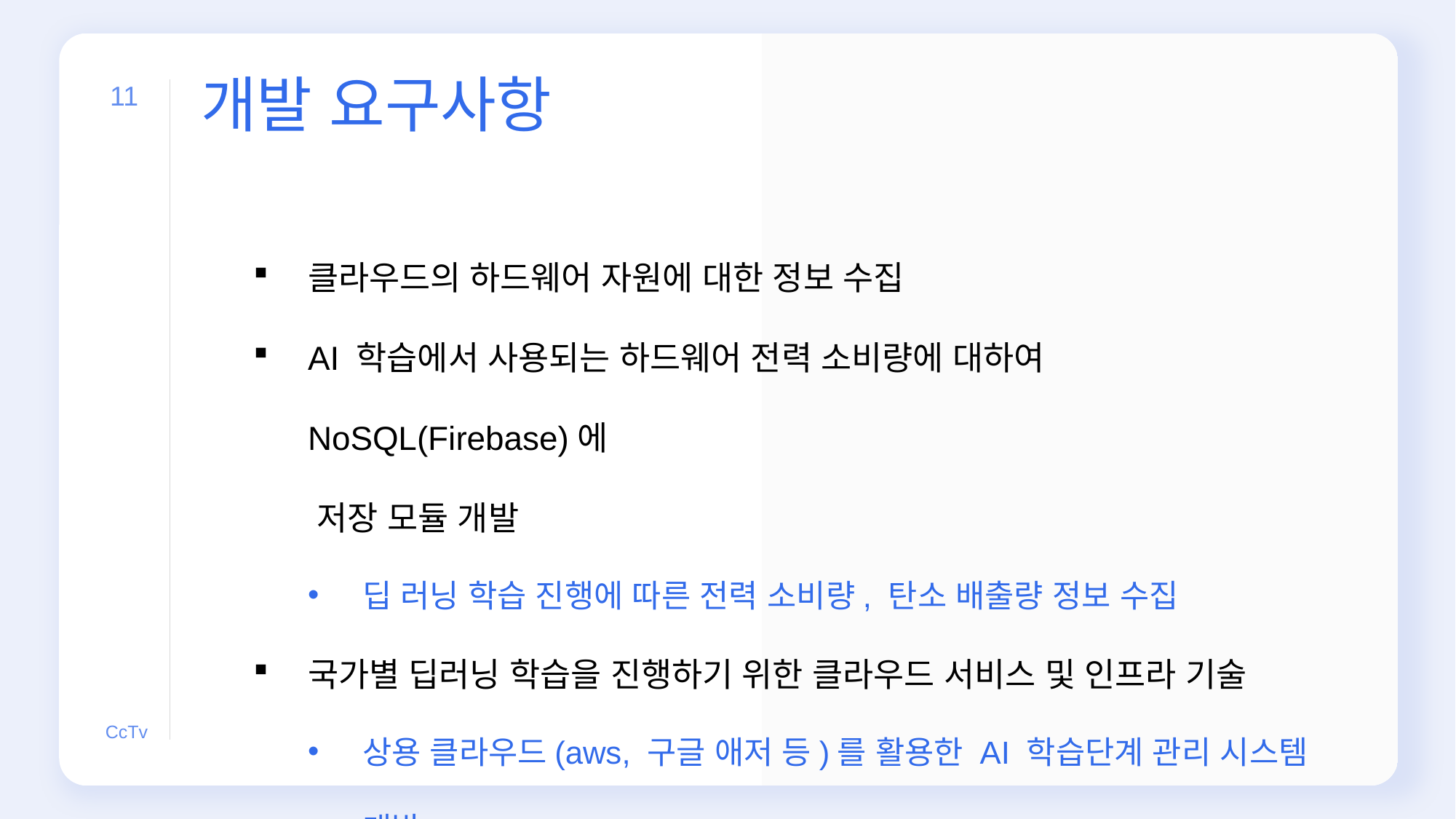

개발 요구사항
11
클라우드의 하드웨어 자원에 대한 정보 수집
AI 학습에서 사용되는 하드웨어 전력 소비량에 대하여 NoSQL(Firebase)에
      저장 모듈 개발
딥 러닝 학습 진행에 따른 전력 소비량, 탄소 배출량 정보 수집
국가별 딥러닝 학습을 진행하기 위한 클라우드 서비스 및 인프라 기술
상용 클라우드(aws, 구글 애저 등)를 활용한 AI 학습단계 관리 시스템 개발
CcTv